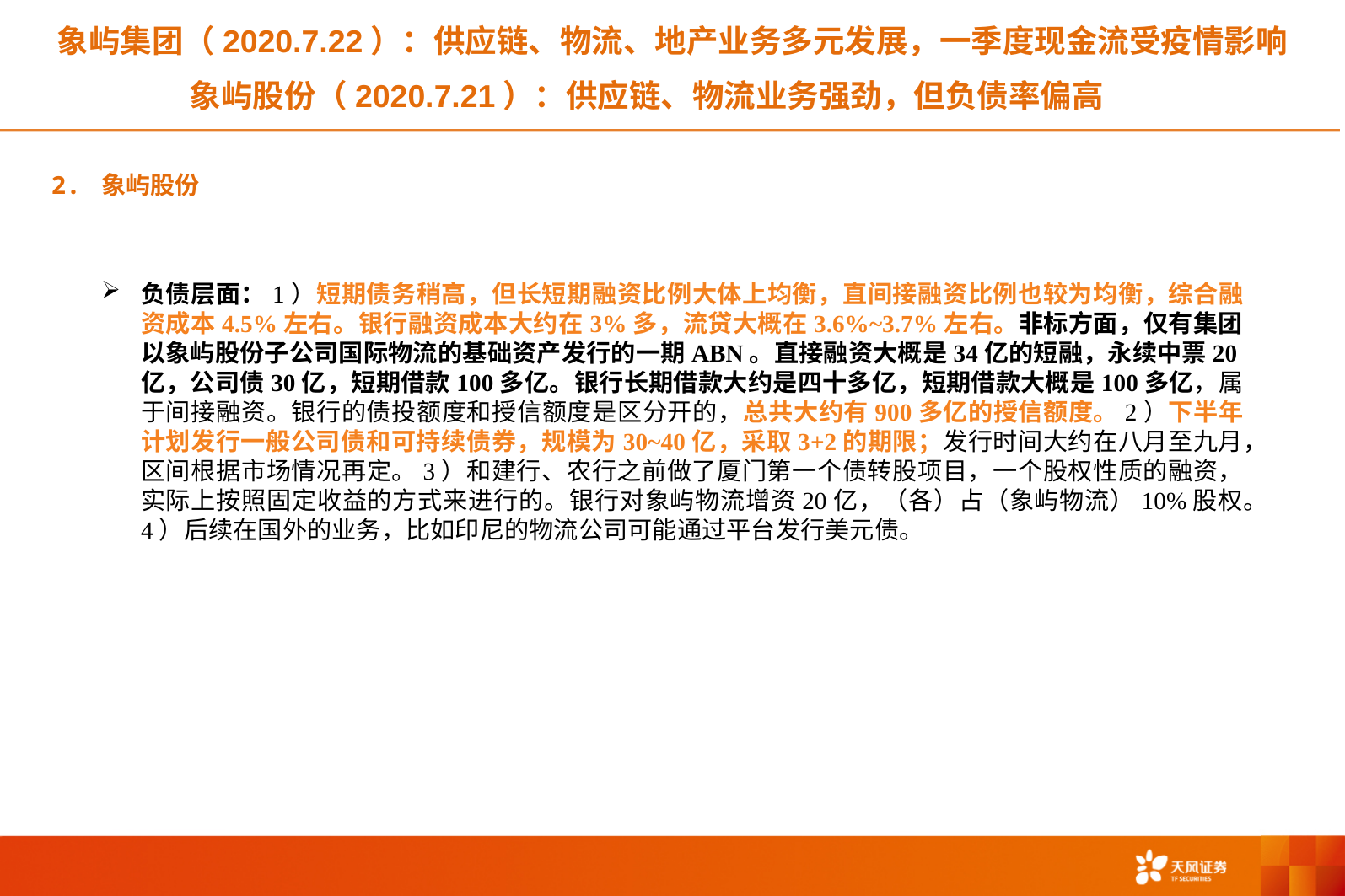

象屿集团（2020.7.22）：供应链、物流、地产业务多元发展，一季度现金流受疫情影响
象屿股份（2020.7.21）：供应链、物流业务强劲，但负债率偏高
2. 象屿股份
负债层面：1）短期债务稍高，但长短期融资比例大体上均衡，直间接融资比例也较为均衡，综合融资成本4.5%左右。银行融资成本大约在3%多，流贷大概在3.6%~3.7%左右。非标方面，仅有集团以象屿股份子公司国际物流的基础资产发行的一期ABN。直接融资大概是34亿的短融，永续中票20亿，公司债30亿，短期借款100多亿。银行长期借款大约是四十多亿，短期借款大概是100多亿，属于间接融资。银行的债投额度和授信额度是区分开的，总共大约有900多亿的授信额度。2）下半年计划发行一般公司债和可持续债券，规模为30~40亿，采取3+2的期限；发行时间大约在八月至九月，区间根据市场情况再定。3）和建行、农行之前做了厦门第一个债转股项目，一个股权性质的融资，实际上按照固定收益的方式来进行的。银行对象屿物流增资20亿，（各）占（象屿物流）10%股权。4）后续在国外的业务，比如印尼的物流公司可能通过平台发行美元债。
43